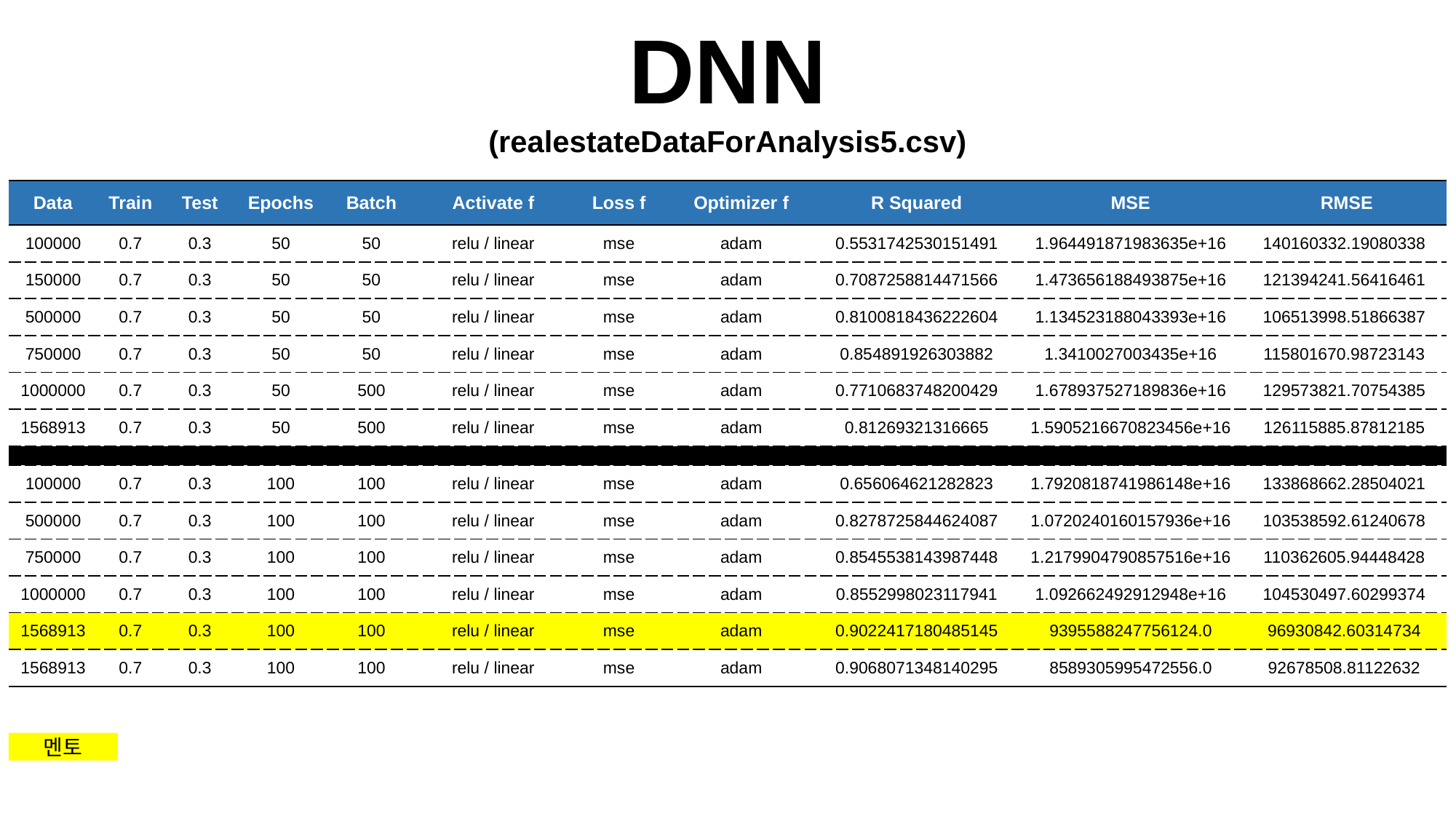

DNN
(realestateDataForAnalysis5.csv)
| Data | Train | Test | Epochs | Batch | Activate f | Loss f | Optimizer f | R Squared | MSE | RMSE |
| --- | --- | --- | --- | --- | --- | --- | --- | --- | --- | --- |
| 100000 | 0.7 | 0.3 | 50 | 50 | relu / linear | mse | adam | 0.5531742530151491 | 1.964491871983635e+16 | 140160332.19080338 |
| 150000 | 0.7 | 0.3 | 50 | 50 | relu / linear | mse | adam | 0.7087258814471566 | 1.473656188493875e+16 | 121394241.56416461 |
| 500000 | 0.7 | 0.3 | 50 | 50 | relu / linear | mse | adam | 0.8100818436222604 | 1.134523188043393e+16 | 106513998.51866387 |
| 750000 | 0.7 | 0.3 | 50 | 50 | relu / linear | mse | adam | 0.854891926303882 | 1.3410027003435e+16 | 115801670.98723143 |
| 1000000 | 0.7 | 0.3 | 50 | 500 | relu / linear | mse | adam | 0.7710683748200429 | 1.678937527189836e+16 | 129573821.70754385 |
| 1568913 | 0.7 | 0.3 | 50 | 500 | relu / linear | mse | adam | 0.81269321316665 | 1.5905216670823456e+16 | 126115885.87812185 |
|  |  |  |  |  |  |  |  |  |  |  |
| 100000 | 0.7 | 0.3 | 100 | 100 | relu / linear | mse | adam | 0.656064621282823 | 1.7920818741986148e+16 | 133868662.28504021 |
| 500000 | 0.7 | 0.3 | 100 | 100 | relu / linear | mse | adam | 0.8278725844624087 | 1.0720240160157936e+16 | 103538592.61240678 |
| 750000 | 0.7 | 0.3 | 100 | 100 | relu / linear | mse | adam | 0.8545538143987448 | 1.2179904790857516e+16 | 110362605.94448428 |
| 1000000 | 0.7 | 0.3 | 100 | 100 | relu / linear | mse | adam | 0.8552998023117941 | 1.092662492912948e+16 | 104530497.60299374 |
| 1568913 | 0.7 | 0.3 | 100 | 100 | relu / linear | mse | adam | 0.9022417180485145 | 9395588247756124.0 | 96930842.60314734 |
| 1568913 | 0.7 | 0.3 | 100 | 100 | relu / linear | mse | adam | 0.9068071348140295 | 8589305995472556.0 | 92678508.81122632 |
멘토